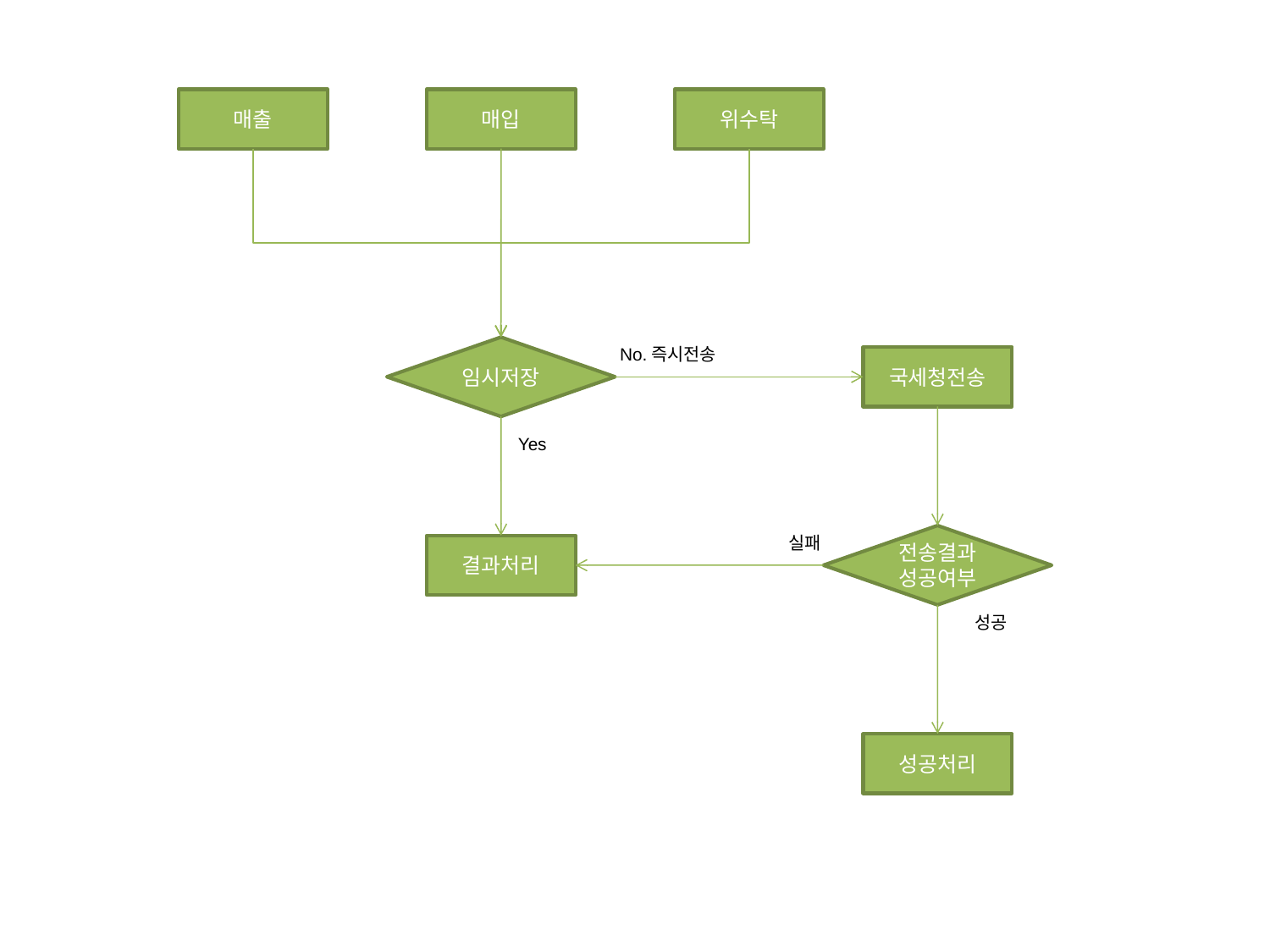

매출
매입
위수탁
임시저장
No.즉시전송
국세청전송
Yes
실패
전송결과 성공여부
결과처리
성공
성공처리